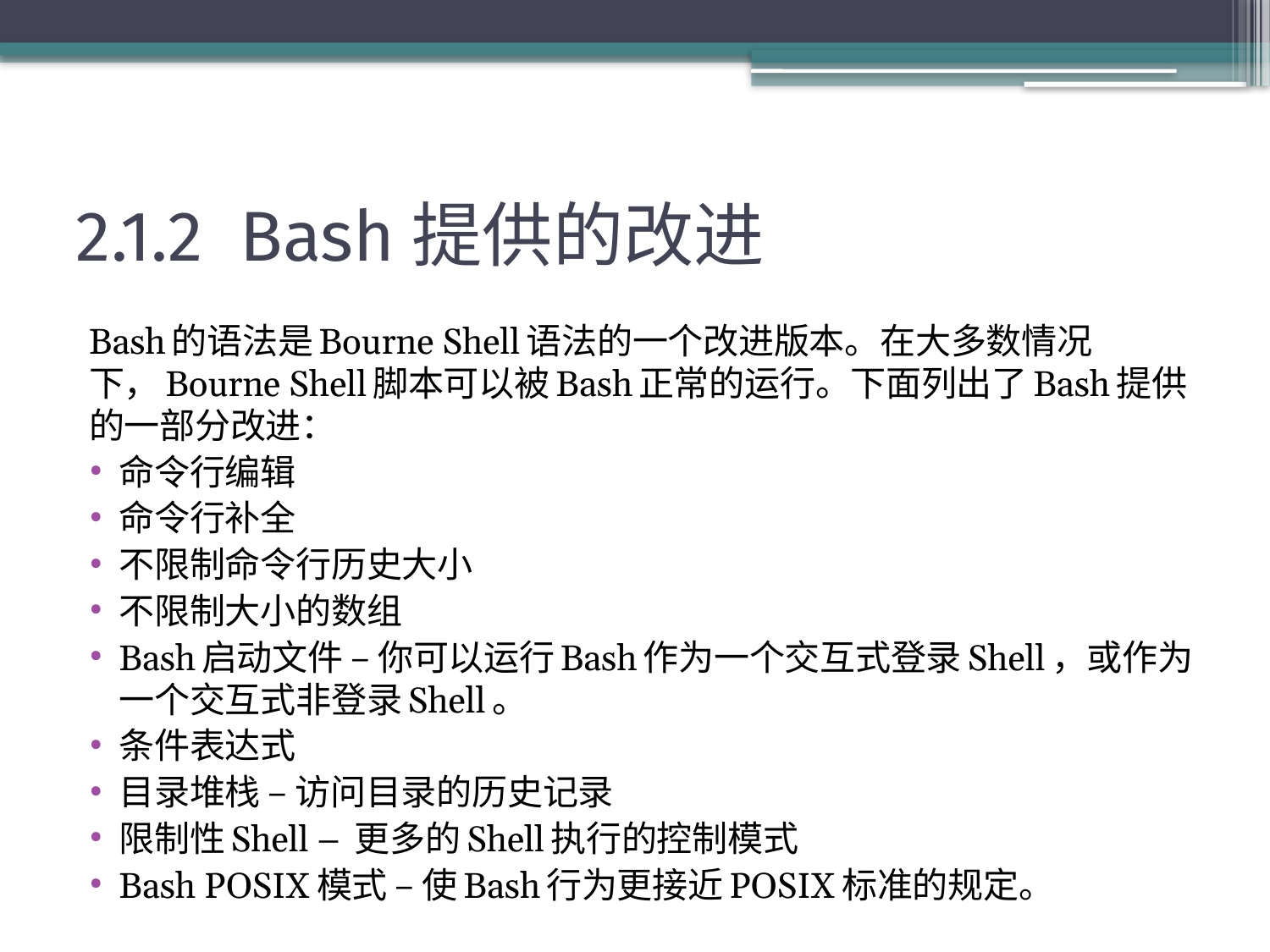

# 2.1.2  Bash提供的改进
Bash的语法是Bourne Shell语法的一个改进版本。在大多数情况下，Bourne Shell脚本可以被Bash正常的运行。下面列出了Bash提供的一部分改进：
命令行编辑
命令行补全
不限制命令行历史大小
不限制大小的数组
Bash启动文件 – 你可以运行Bash作为一个交互式登录Shell，或作为一个交互式非登录Shell。
条件表达式
目录堆栈 – 访问目录的历史记录
限制性Shell – 更多的Shell执行的控制模式
Bash POSIX模式 – 使Bash行为更接近POSIX标准的规定。